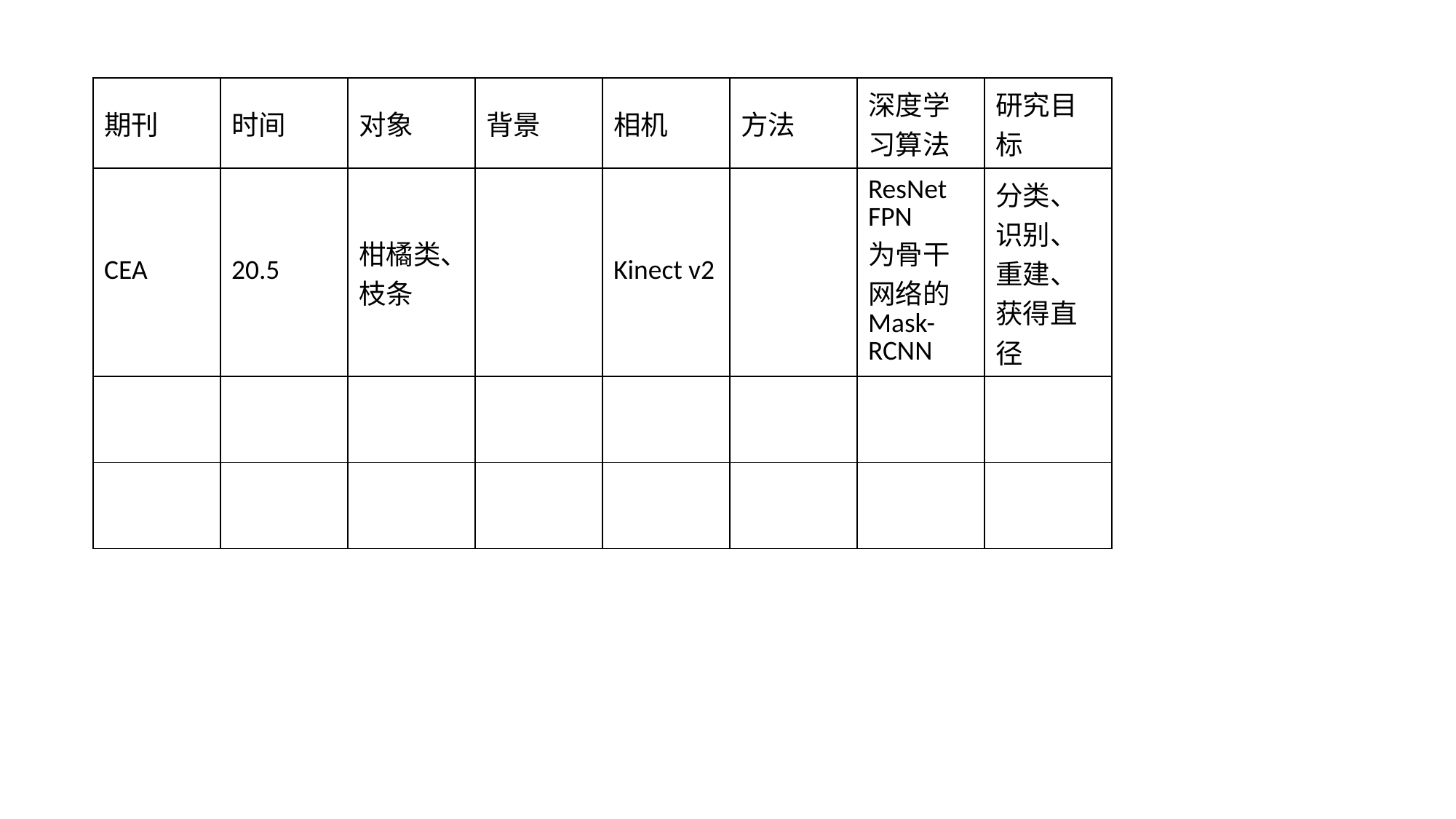

| 期刊 | 时间 | 对象 | 背景 | 相机 | 方法 | 深度学习算法 | 研究目标 |
| --- | --- | --- | --- | --- | --- | --- | --- |
| CEA | 20.5 | 柑橘类、枝条 |  | Kinect v2 |  | ResNet FPN 为骨干网络的Mask-RCNN | 分类、识别、重建、获得直径 |
|  |  |  |  |  |  |  |  |
|  |  |  |  |  |  |  |  |